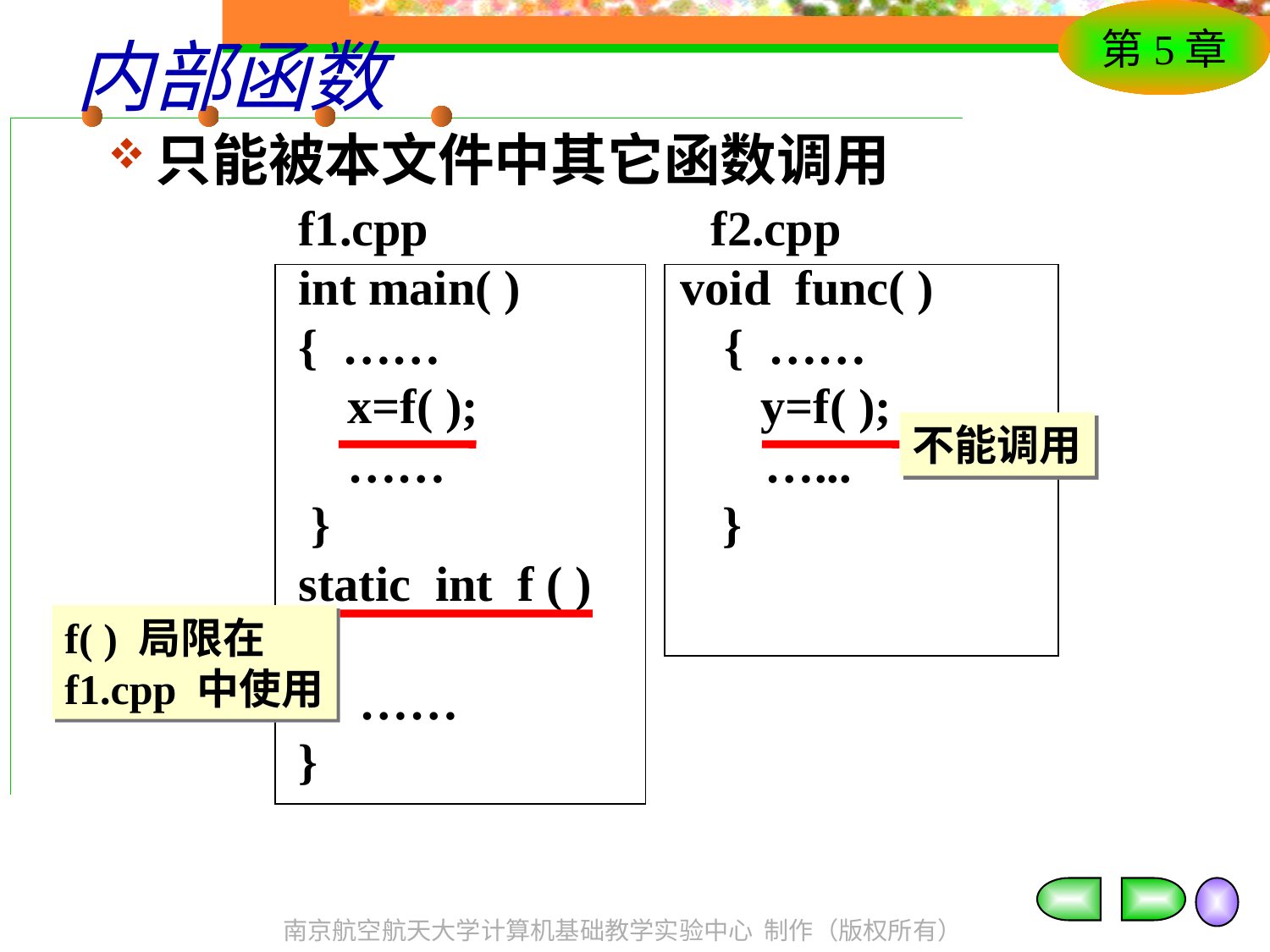

# 内部函数
只能被本文件中其它函数调用
f1.cpp                       f2.cpp
int main( )             void  func( )
{  ……	              {  ……
    x=f( );                       y=f( );
    ……                          …...
 }                                }
static  int  f ( )
{
     ……
}

不能调用

f( ) 局限在
f1.cpp 中使用